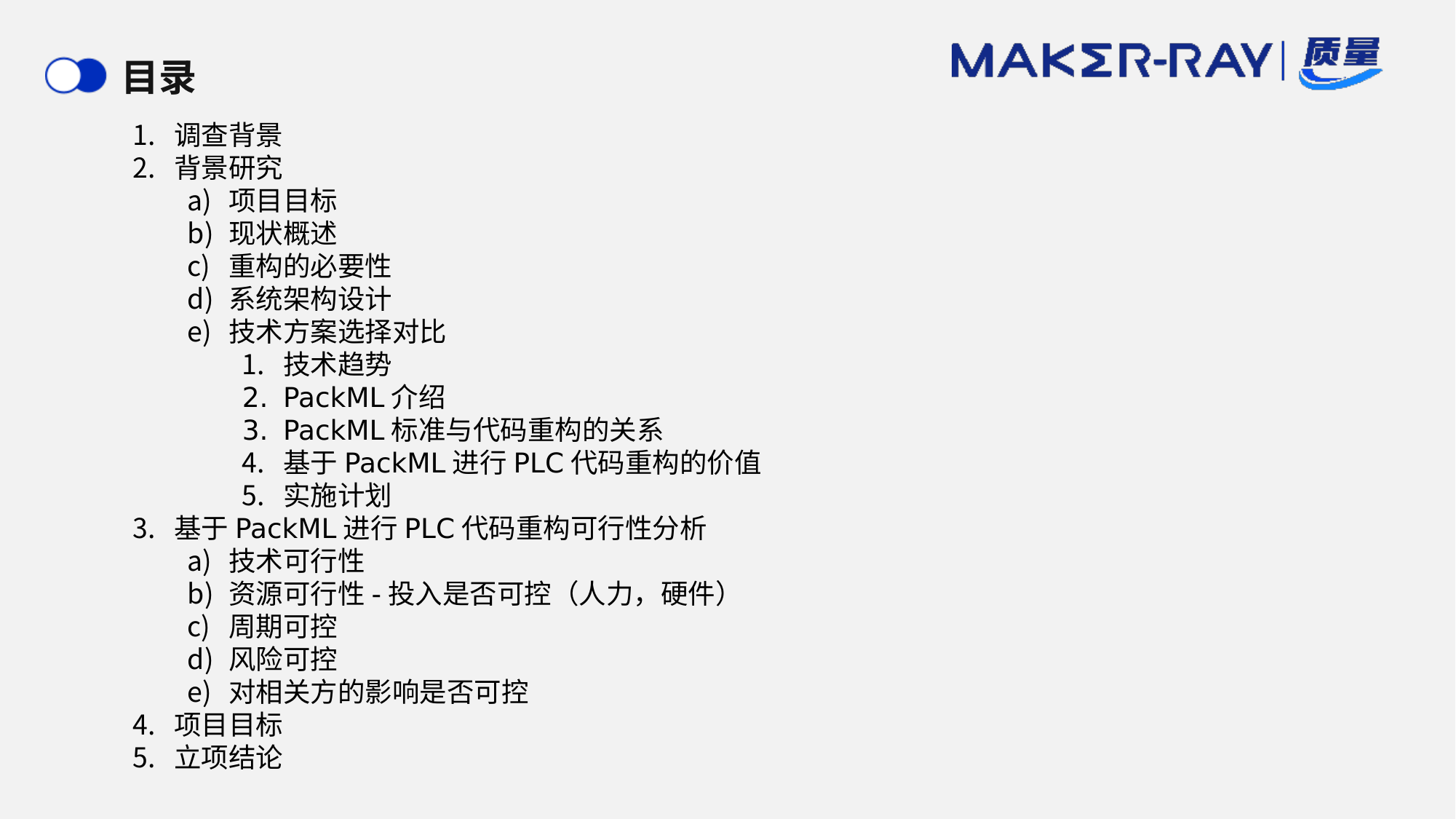

# 目录
调查背景
背景研究
项目目标
现状概述
重构的必要性
系统架构设计
技术方案选择对比
技术趋势
PackML介绍
PackML标准与代码重构的关系
基于PackML进行PLC代码重构的价值
实施计划
基于PackML进行PLC代码重构可行性分析
技术可行性
资源可行性-投入是否可控（人力，硬件）
周期可控
风险可控
对相关方的影响是否可控
项目目标
立项结论